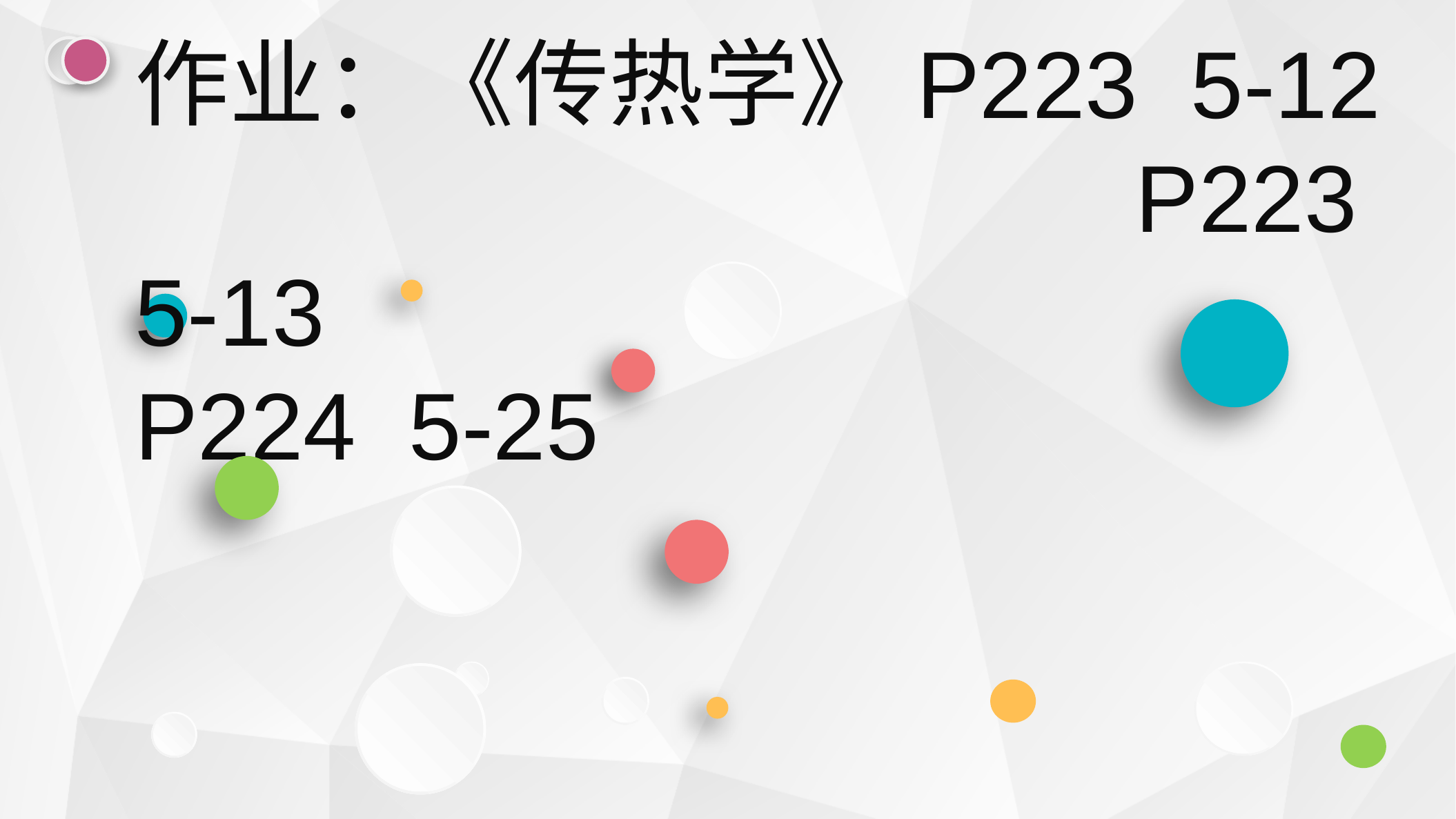

作业：《传热学》P223  5-12                                        P223  5-13                                      P224  5-25

延时符